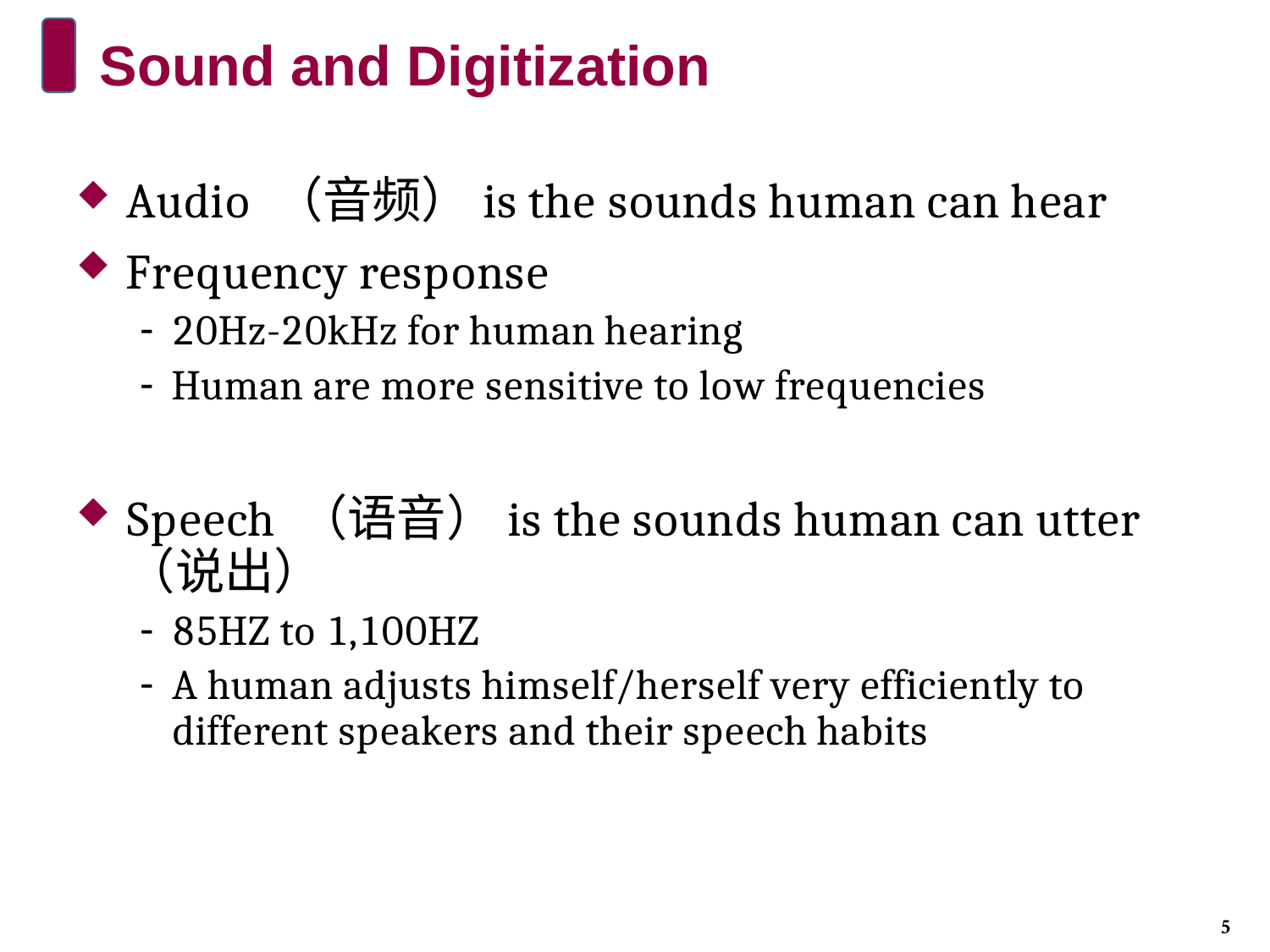

Sound and Digitization
Audio （音频）is the sounds human can hear
Frequency response
20Hz-20kHz for human hearing
Human are more sensitive to low frequencies

Speech （语音）is the sounds human can utter （说出）
85HZ to 1,100HZ
A human adjusts himself/herself very efficiently to different speakers and their speech habits

5